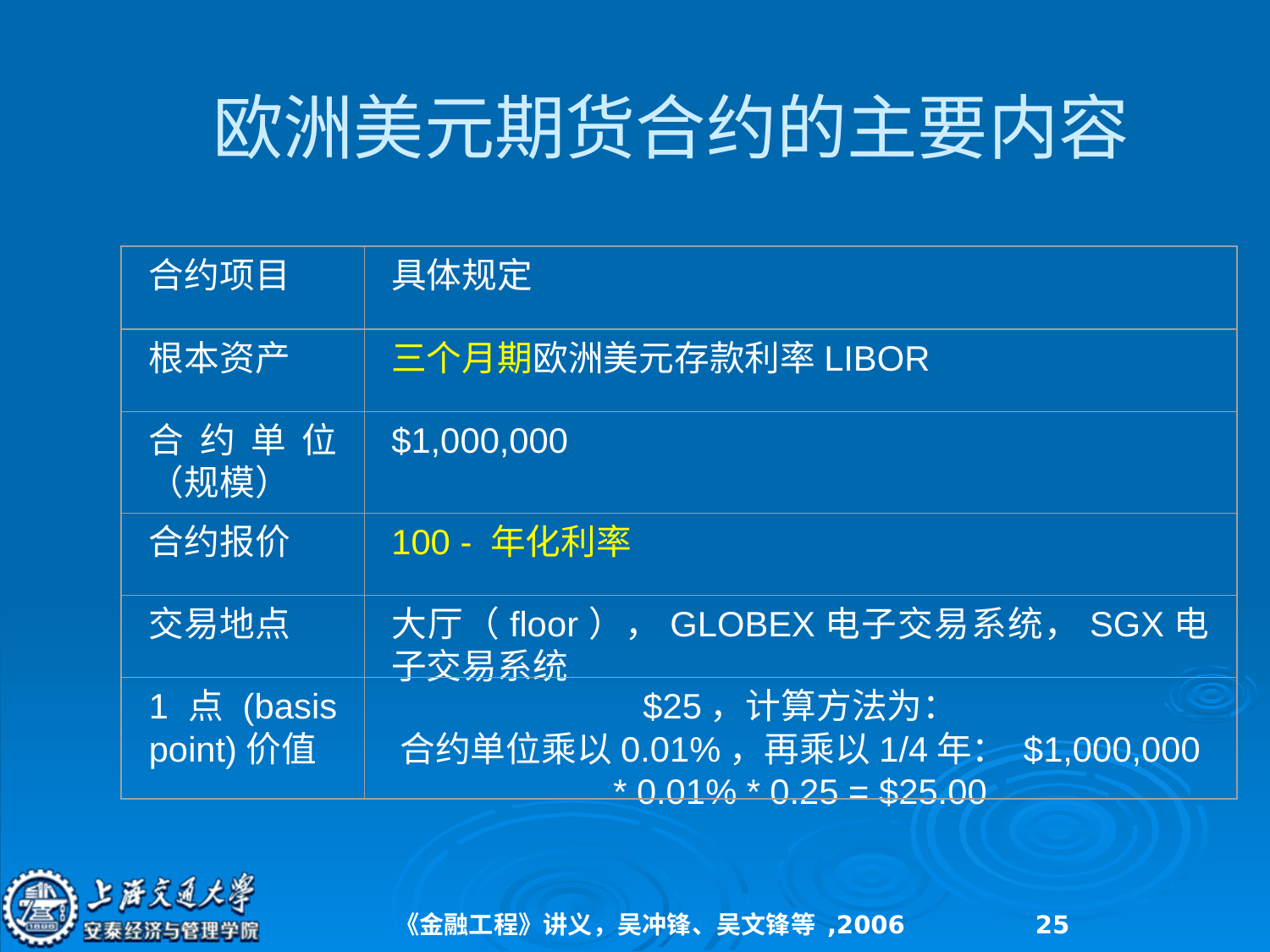

# 欧洲美元期货合约的主要内容

合约项目

具体规定

根本资产

三个月期欧洲美元存款利率LIBOR

合约单位（规模）

$1,000,000

合约报价

100 - 年化利率

交易地点

大厅（floor），GLOBEX电子交易系统，SGX电子交易系统

1点(basis point)价值

$25，计算方法为：
合约单位乘以0.01%，再乘以1/4年： $1,000,000 * 0.01% * 0.25 = $25.00